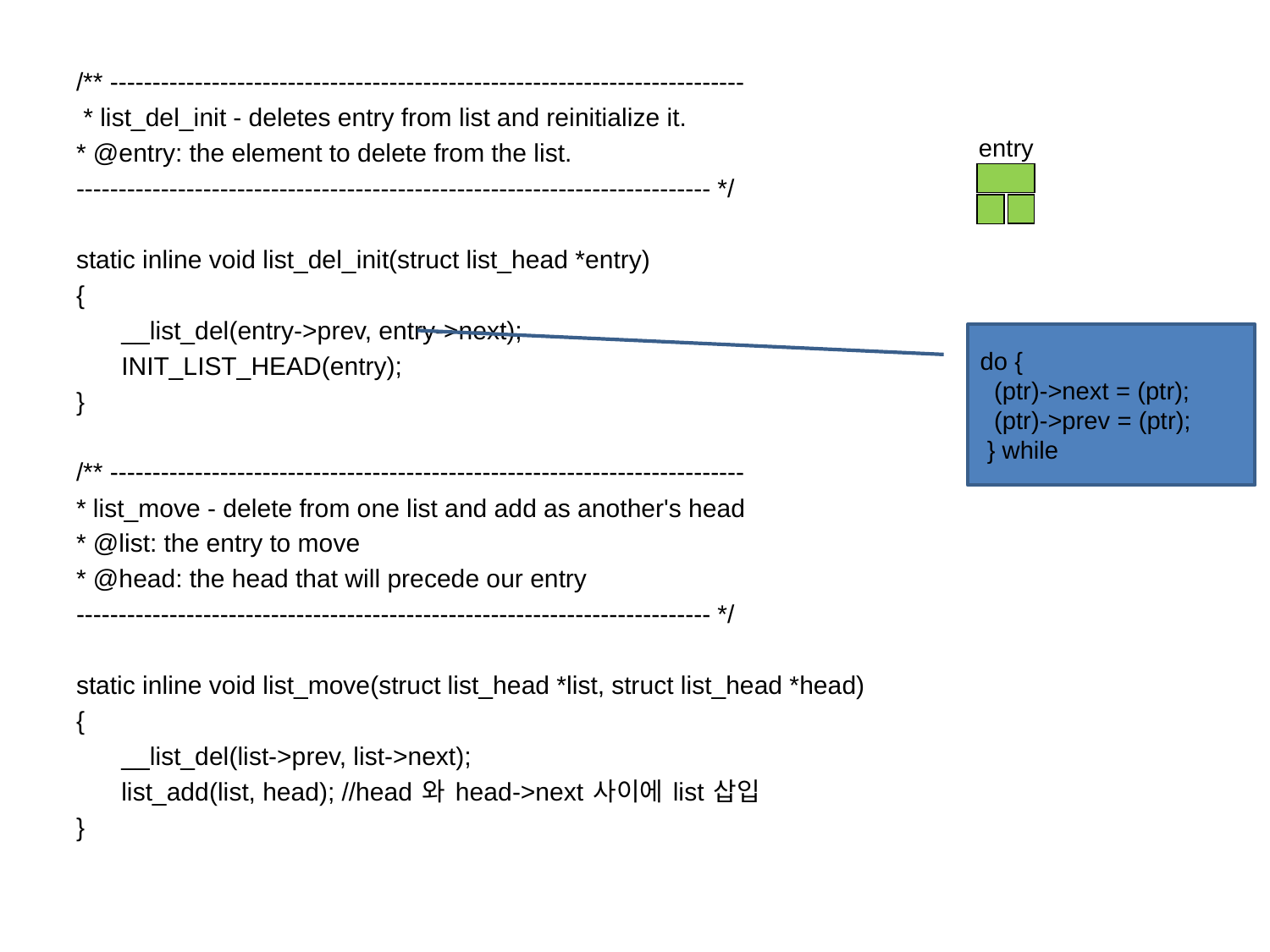

/** ---------------------------------------------------------------------------
 * list_del_init - deletes entry from list and reinitialize it.
* @entry: the element to delete from the list.
--------------------------------------------------------------------------- */

static inline void list_del_init(struct list_head *entry)
{
	__list_del(entry->prev, entry->next);
	INIT_LIST_HEAD(entry);
}

/** ---------------------------------------------------------------------------
* list_move - delete from one list and add as another's head
* @list: the entry to move
* @head: the head that will precede our entry
--------------------------------------------------------------------------- */

static inline void list_move(struct list_head *list, struct list_head *head)
{
	__list_del(list->prev, list->next);
	list_add(list, head); //head 와 head->next 사이에 list 삽입
}
entry

do { 		    (ptr)->next = (ptr); 	    (ptr)->prev = (ptr);
 } while